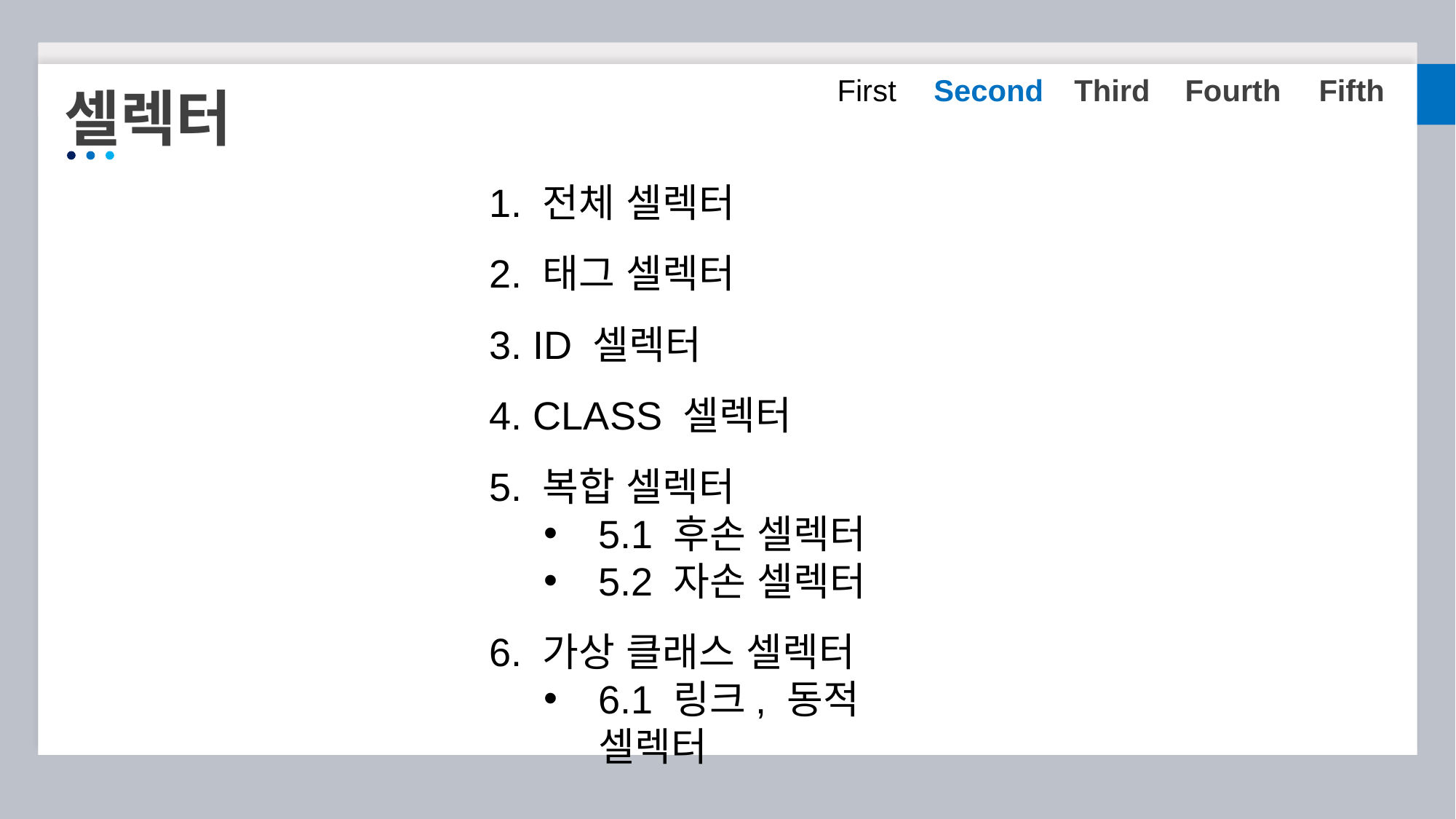

First
Second
Third
Fourth
Fifth
셀렉터
1. 전체 셀렉터
2. 태그 셀렉터
3. ID 셀렉터
4. CLASS 셀렉터
5. 복합 셀렉터
5.1 후손 셀렉터
5.2 자손 셀렉터
6. 가상 클래스 셀렉터
6.1 링크, 동적 셀렉터